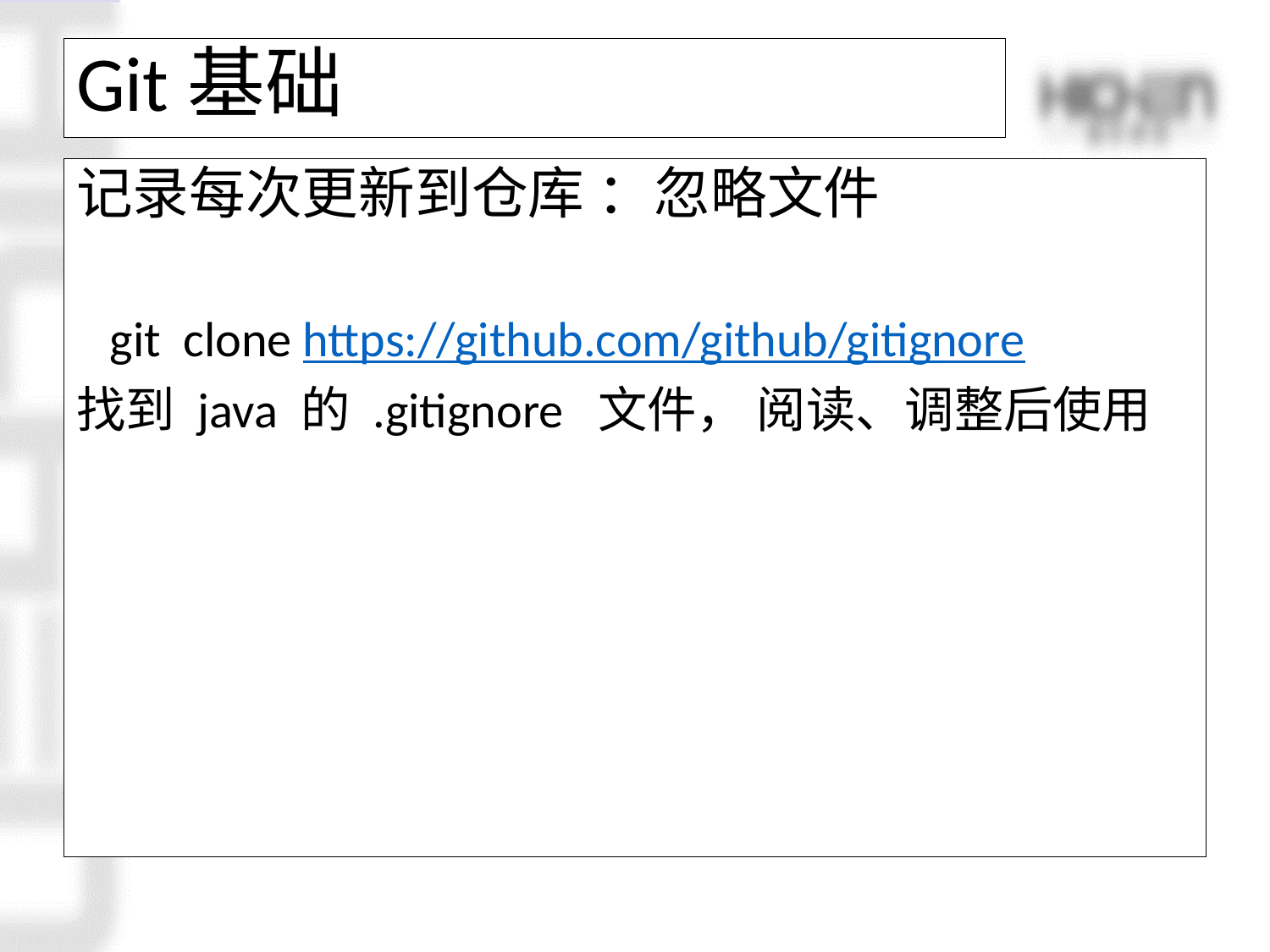

# Git基础
记录每次更新到仓库 ：忽略文件

   git  clone https://github.com/github/gitignore
找到 java 的 .gitignore  文件， 阅读、调整后使用